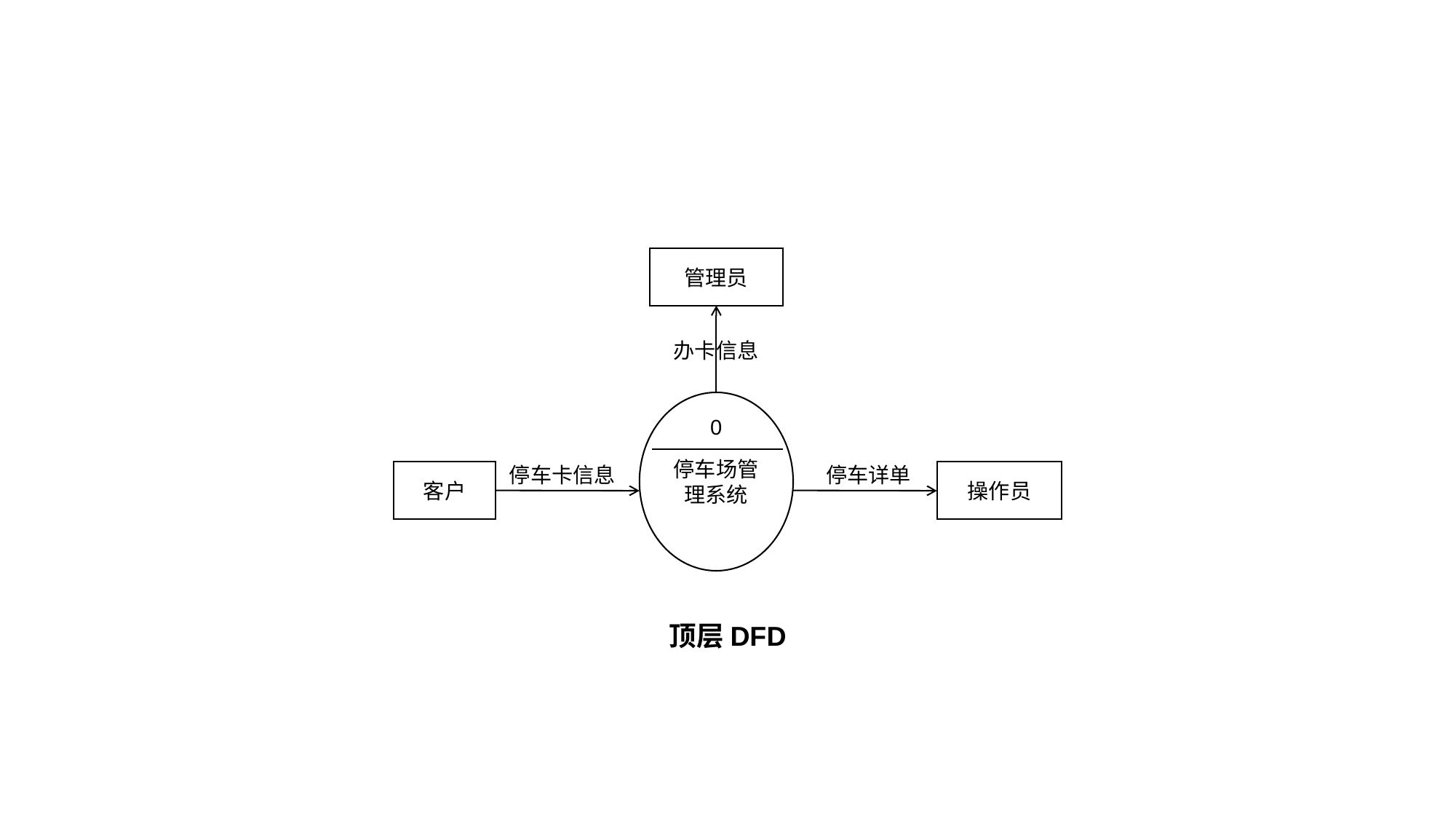

管理员
办卡信息
停车场管理系统
0
停车卡信息
停车详单
操作员
客户
顶层DFD